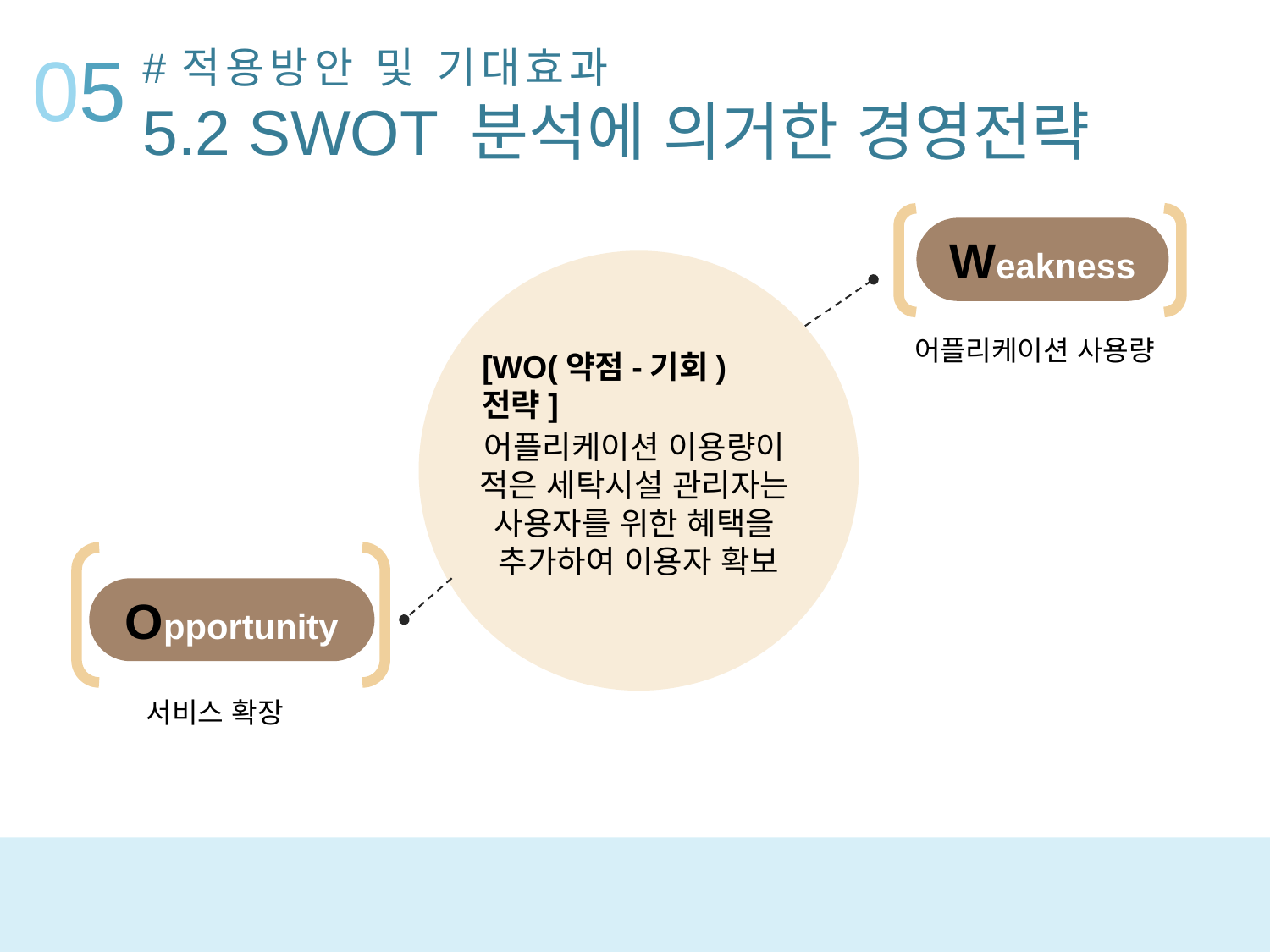

05
#적용방안 및 기대효과
5.2 SWOT 분석에 의거한 경영전략

Weakness

어플리케이션 사용량
[WO(약점-기회)전략]
어플리케이션 이용량이
적은 세탁시설 관리자는
사용자를 위한 혜택을
추가하여 이용자 확보

Opportunity
서비스 확장